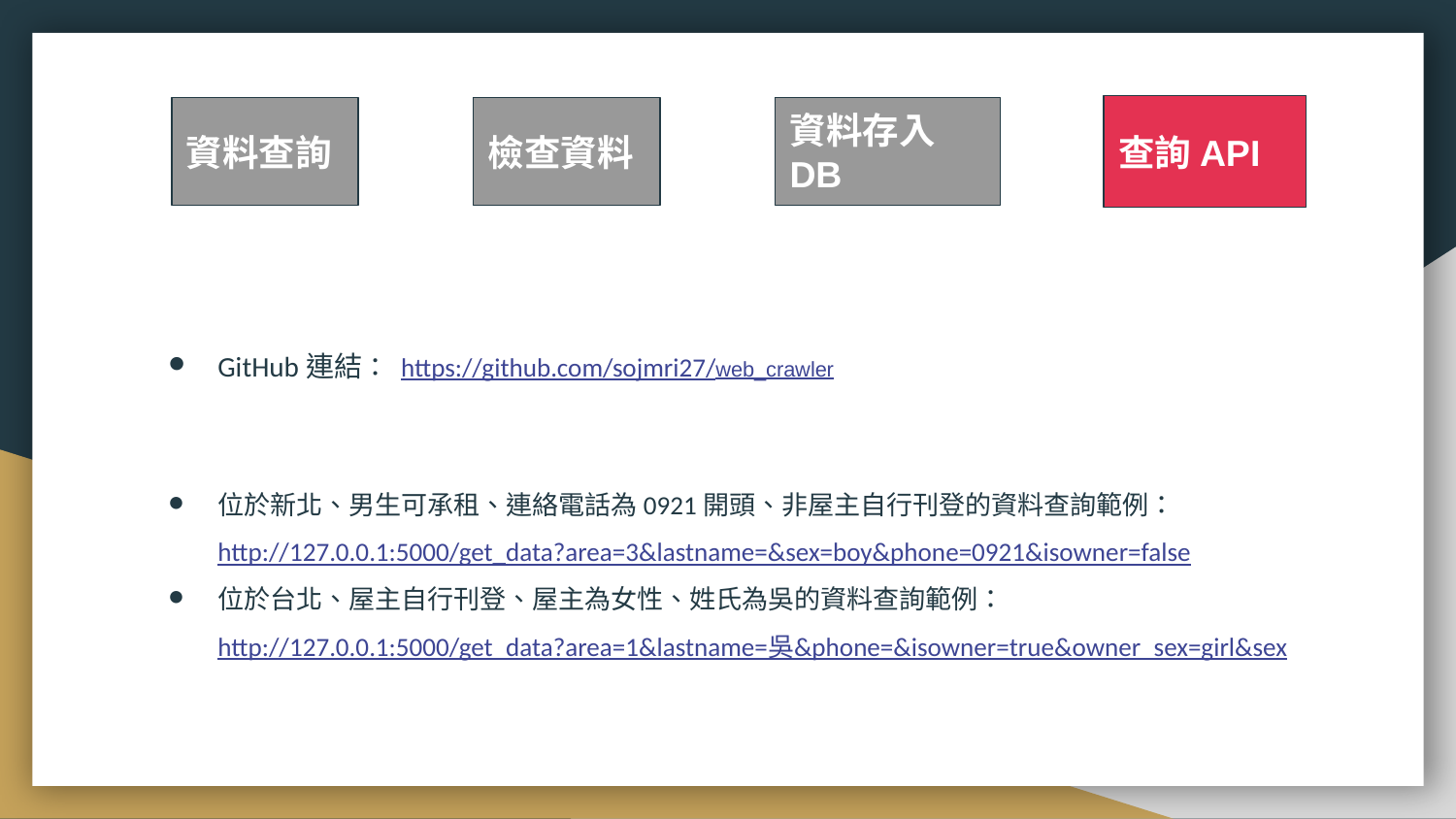

查詢API
資料查詢
檢查資料
資料存入DB
GitHub連結： https://github.com/sojmri27/web_crawler

位於新北、男生可承租、連絡電話為0921開頭、非屋主自行刊登的資料查詢範例：
http://127.0.0.1:5000/get_data?area=3&lastname=&sex=boy&phone=0921&isowner=false
位於台北、屋主自行刊登、屋主為女性、姓氏為吳的資料查詢範例：http://127.0.0.1:5000/get_data?area=1&lastname=吳&phone=&isowner=true&owner_sex=girl&sex